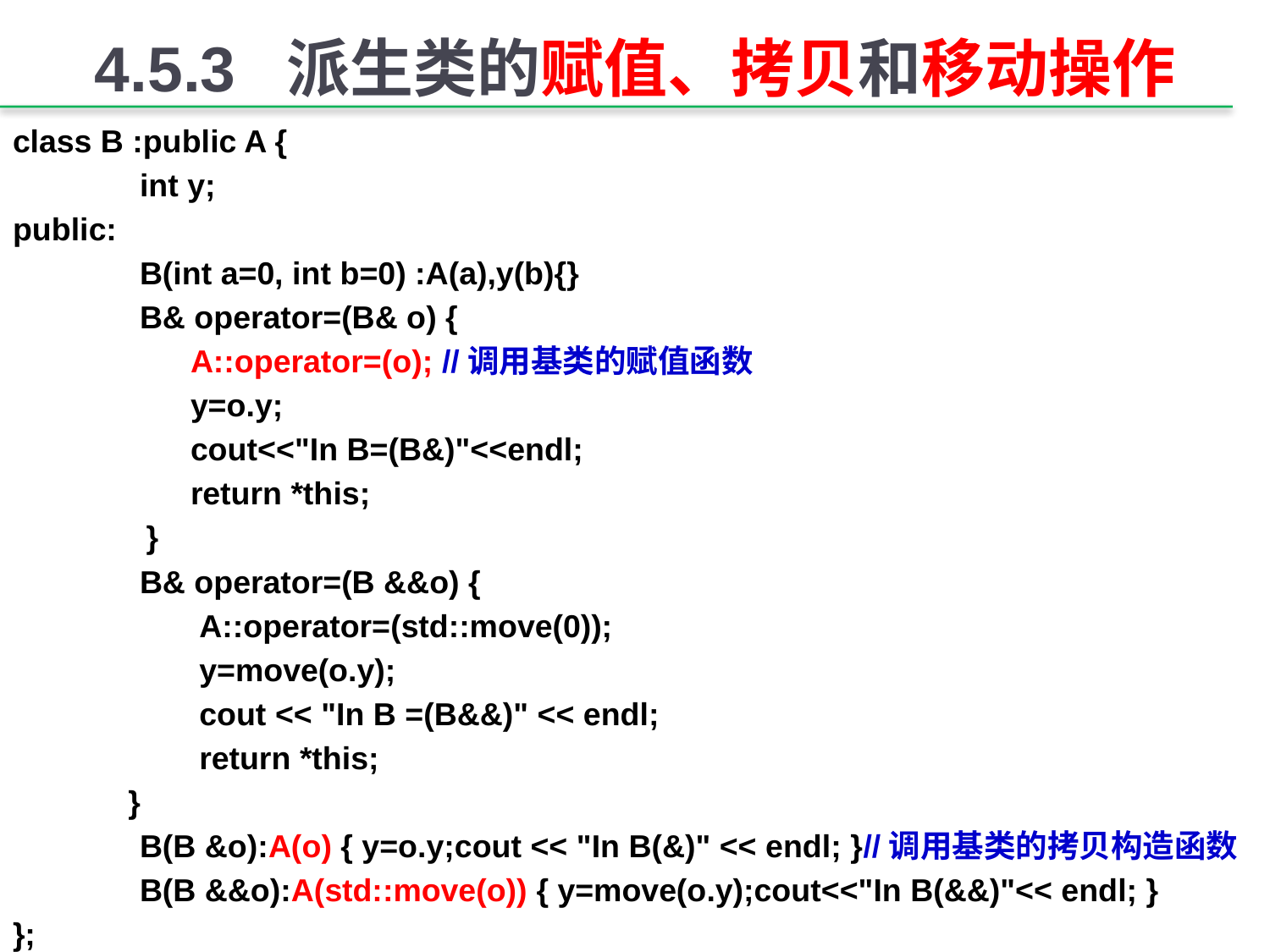

# 4.5.3  派生类的赋值、拷贝和移动操作
class B :public A {
	int y;
public:
	B(int a=0, int b=0) :A(a),y(b){}
	B& operator=(B& o) {
                    A::operator=(o); //调用基类的赋值函数
                    y=o.y;
                    cout<<"In B=(B&)"<<endl;
                    return *this;
               }
	B& operator=(B &&o) {
                     A::operator=(std::move(0));
                     y=move(o.y);
                     cout << "In B =(B&&)" << endl;
                     return *this;
             }
	B(B &o):A(o) { y=o.y;cout << "In B(&)" << endl; }//调用基类的拷贝构造函数
	B(B &&o):A(std::move(o)) { y=move(o.y);cout<<"In B(&&)"<< endl; }
};